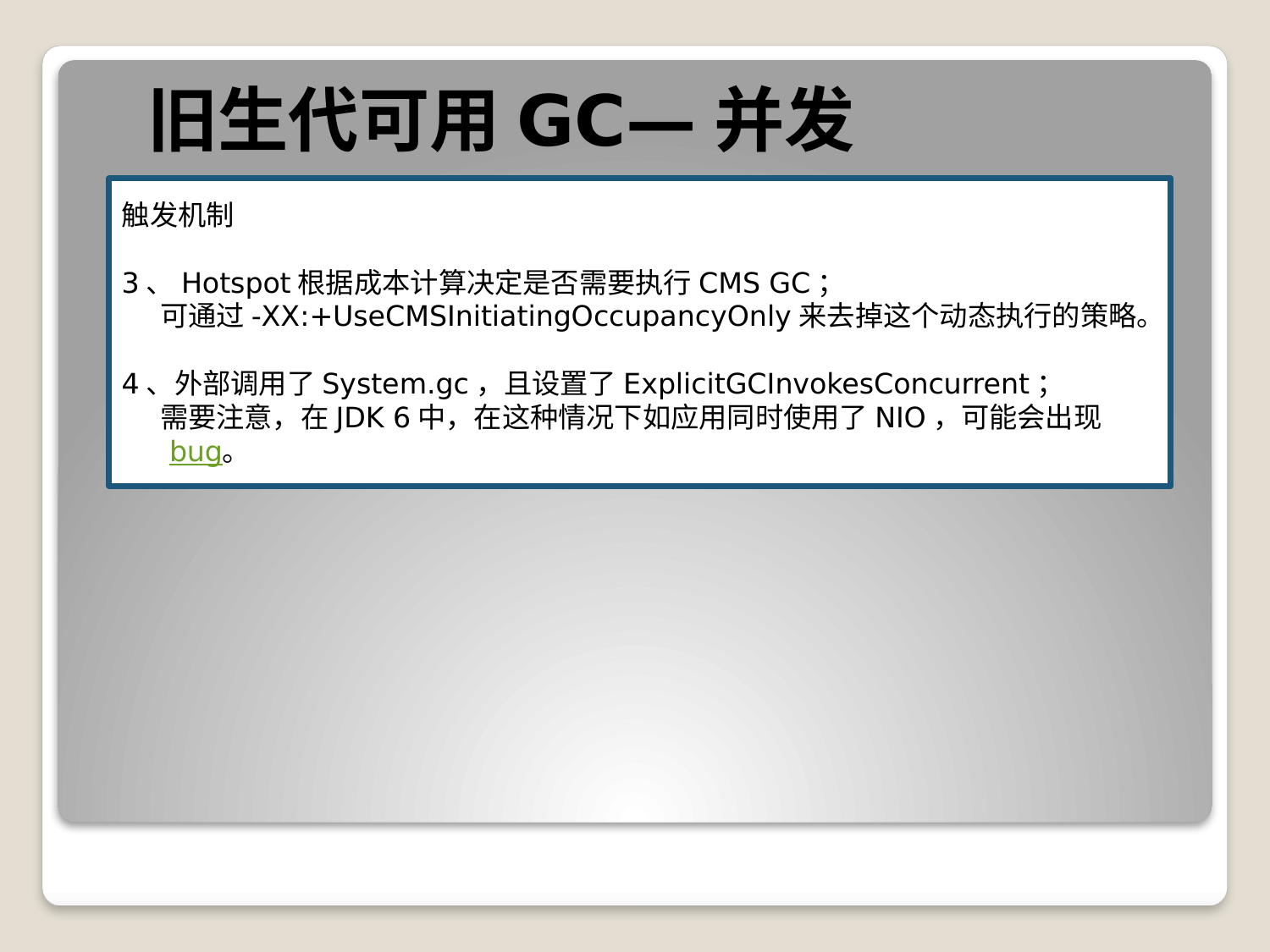

旧生代可用GC—并发
触发机制

3、Hotspot根据成本计算决定是否需要执行CMS GC；
     可通过-XX:+UseCMSInitiatingOccupancyOnly来去掉这个动态执行的策略。

4、外部调用了System.gc，且设置了ExplicitGCInvokesConcurrent；
     需要注意，在JDK 6中，在这种情况下如应用同时使用了NIO，可能会出现bug。